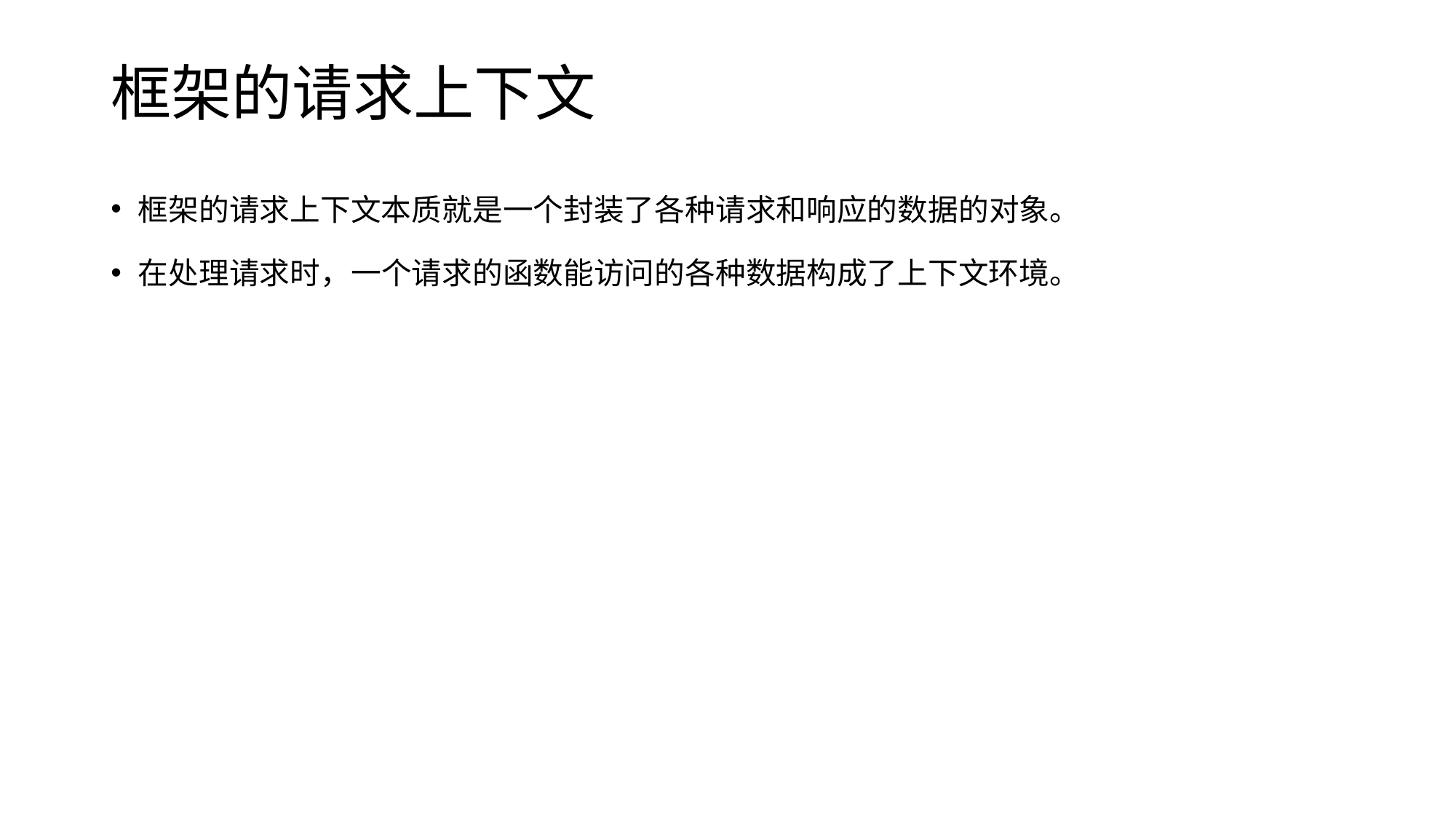

# 框架的请求上下文
框架的请求上下文本质就是一个封装了各种请求和响应的数据的对象。
在处理请求时，一个请求的函数能访问的各种数据构成了上下文环境。